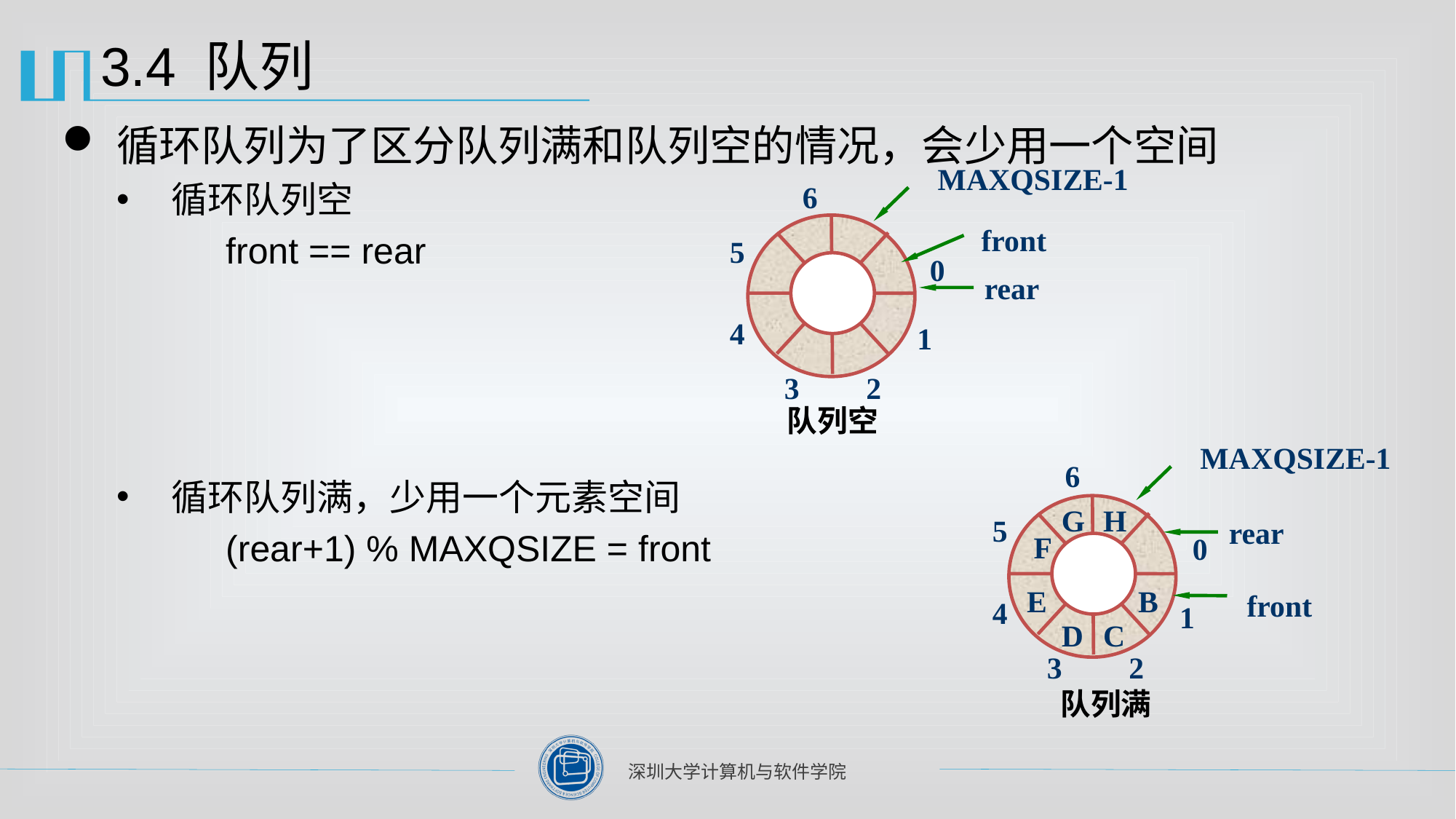

# 3.4 队列
循环队列为了区分队列满和队列空的情况，会少用一个空间
循环队列空
	front == rear

循环队列满，少用一个元素空间
	(rear+1) % MAXQSIZE = front

 MAXQSIZE-1
6

C

front

5

0

rear

4
1

3
2
队列空
 MAXQSIZE-1
6

C

G
H

F

E
B
D
C
5
rear
0

front
4

1
3
2
队列满
55